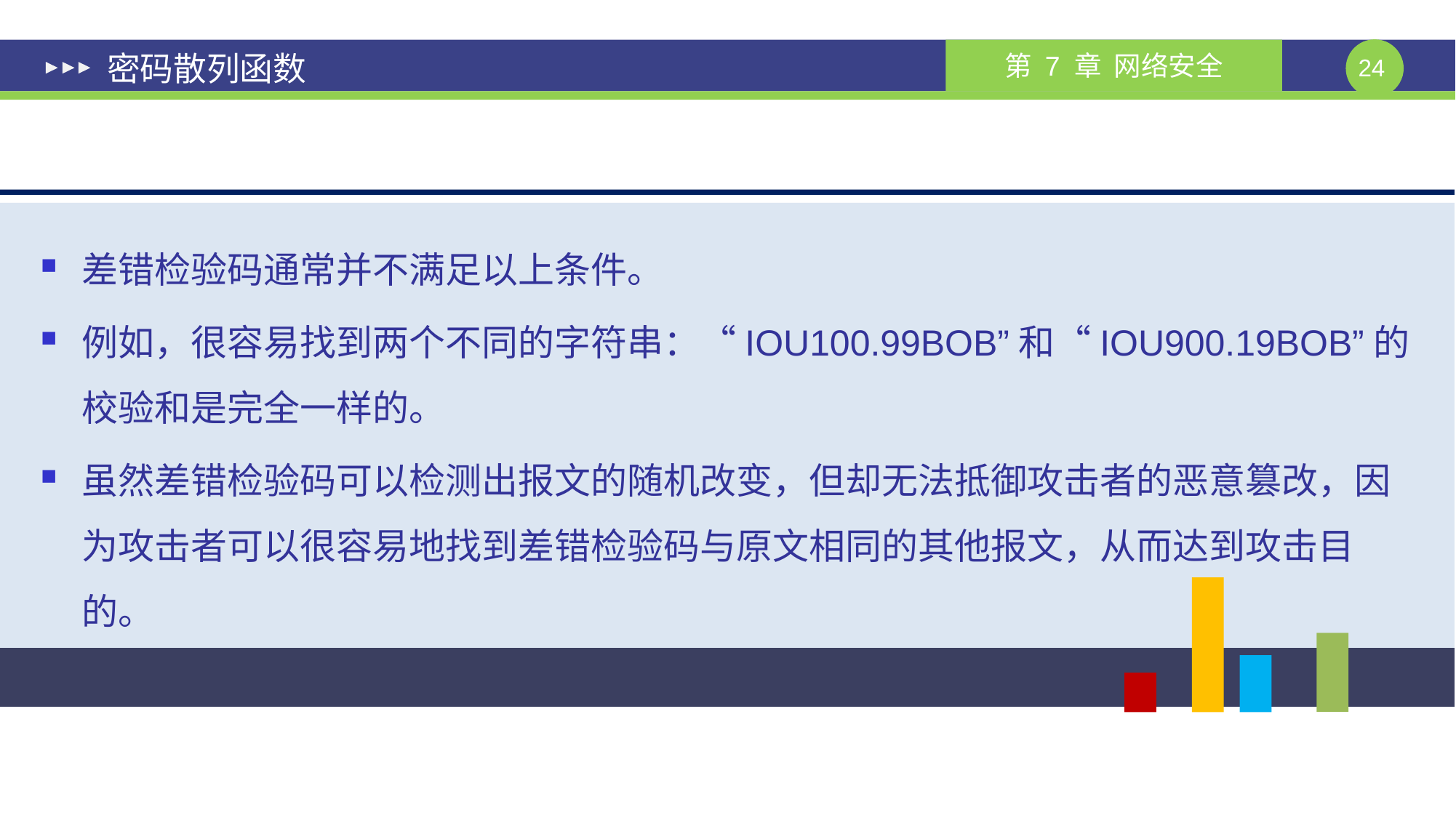

# 密码散列函数

差错检验码通常并不满足以上条件。
例如，很容易找到两个不同的字符串：“IOU100.99BOB”和“IOU900.19BOB”的校验和是完全一样的。
虽然差错检验码可以检测出报文的随机改变，但却无法抵御攻击者的恶意篡改，因为攻击者可以很容易地找到差错检验码与原文相同的其他报文，从而达到攻击目的。